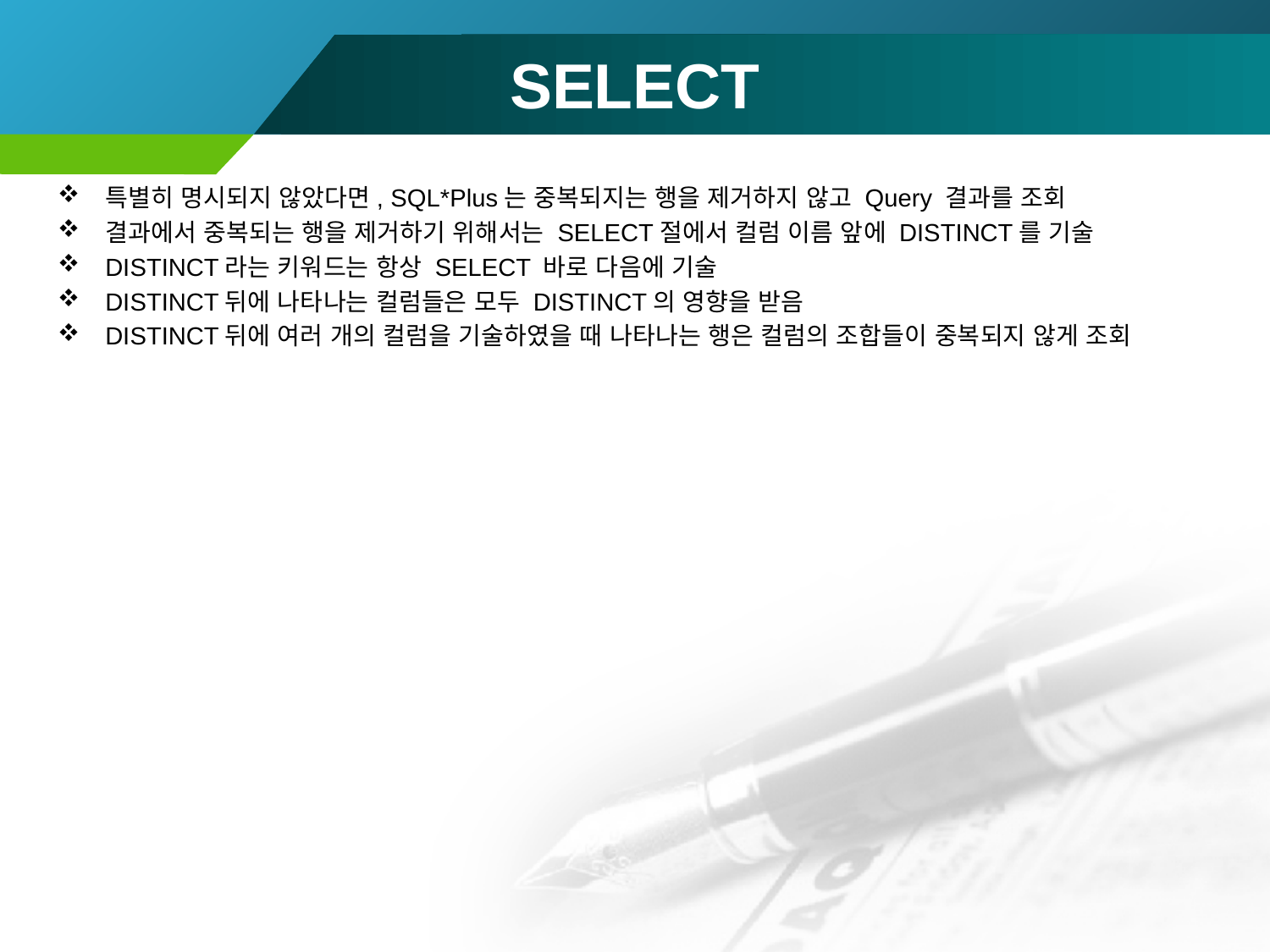

SELECT
특별히 명시되지 않았다면, SQL*Plus는 중복되지는 행을 제거하지 않고 Query 결과를 조회
결과에서 중복되는 행을 제거하기 위해서는 SELECT절에서 컬럼 이름 앞에 DISTINCT를 기술
DISTINCT라는 키워드는 항상 SELECT 바로 다음에 기술
DISTINCT뒤에 나타나는 컬럼들은 모두 DISTINCT의 영향을 받음
DISTINCT뒤에 여러 개의 컬럼을 기술하였을 때 나타나는 행은 컬럼의 조합들이 중복되지 않게 조회